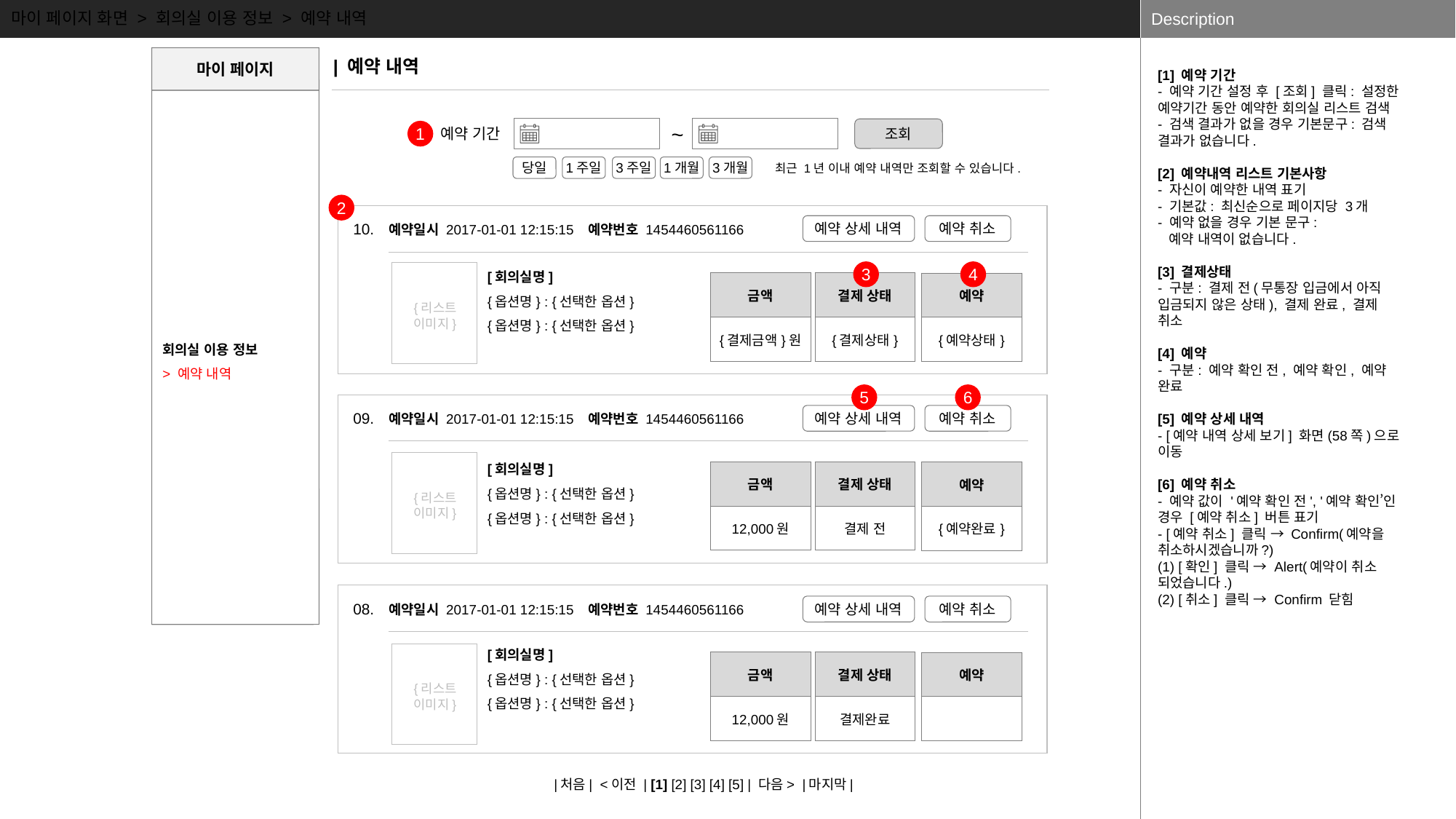

마이 페이지 화면 > 회의실 이용 정보 > 예약 내역
마이 페이지
 | 예약 내역

[1] 예약 기간
- 예약 기간 설정 후 [조회] 클릭: 설정한 예약기간 동안 예약한 회의실 리스트 검색
- 검색 결과가 없을 경우 기본문구: 검색 결과가 없습니다.

[2] 예약내역 리스트 기본사항
- 자신이 예약한 내역 표기
- 기본값: 최신순으로 페이지당 3개
- 예약 없을 경우 기본 문구:
  예약 내역이 없습니다.

[3] 결제상태
- 구분: 결제 전(무통장 입금에서 아직 입금되지 않은 상태), 결제 완료, 결제 취소

[4] 예약
- 구분: 예약 확인 전, 예약 확인, 예약 완료

[5] 예약 상세 내역
- [예약 내역 상세 보기] 화면(58쪽)으로 이동

[6] 예약 취소
- 예약 값이 '예약 확인 전', '예약 확인’인 경우 [예약 취소] 버튼 표기
- [예약 취소] 클릭 → Confirm(예약을 취소하시겠습니까?)
(1) [확인] 클릭 → Alert(예약이 취소 되었습니다.)
(2) [취소] 클릭 → Confirm 닫힘
회의실 이용 정보
> 예약 내역
~

조회
예약 기간
1

최근 1년 이내 예약 내역만 조회할 수 있습니다.
당일
1주일
3주일
1개월
3개월
2

10.   예약일시 2017-01-01 12:15:15   예약번호 1454460561166
예약 상세 내역
예약 취소
[회의실명]
{옵션명} : {선택한 옵션}
{옵션명} : {선택한 옵션}
3
4
|  |
| --- |
| 금액 |
| --- |
| {결제금액}원 |
| 결제 상태 |
| --- |
| {결제상태} |
| 예약 |
| --- |
| {예약상태} |
{리스트
이미지}
5
6

09.   예약일시 2017-01-01 12:15:15   예약번호 1454460561166
예약 상세 내역
예약 취소
[회의실명]
{옵션명} : {선택한 옵션}
{옵션명} : {선택한 옵션}
|  |
| --- |
| 금액 |
| --- |
| 12,000원 |
| 결제 상태 |
| --- |
| 결제 전 |
| 예약 |
| --- |
| {예약완료} |
{리스트
이미지}

08.   예약일시 2017-01-01 12:15:15   예약번호 1454460561166
예약 상세 내역
예약 취소
[회의실명]
{옵션명} : {선택한 옵션}
{옵션명} : {선택한 옵션}
|  |
| --- |
| 금액 |
| --- |
| 12,000원 |
| 결제 상태 |
| --- |
| 결제완료 |
| 예약 |
| --- |
|  |
{리스트
이미지}
|처음|  <이전 | [1] [2] [3] [4] [5] | 다음>  |마지막|